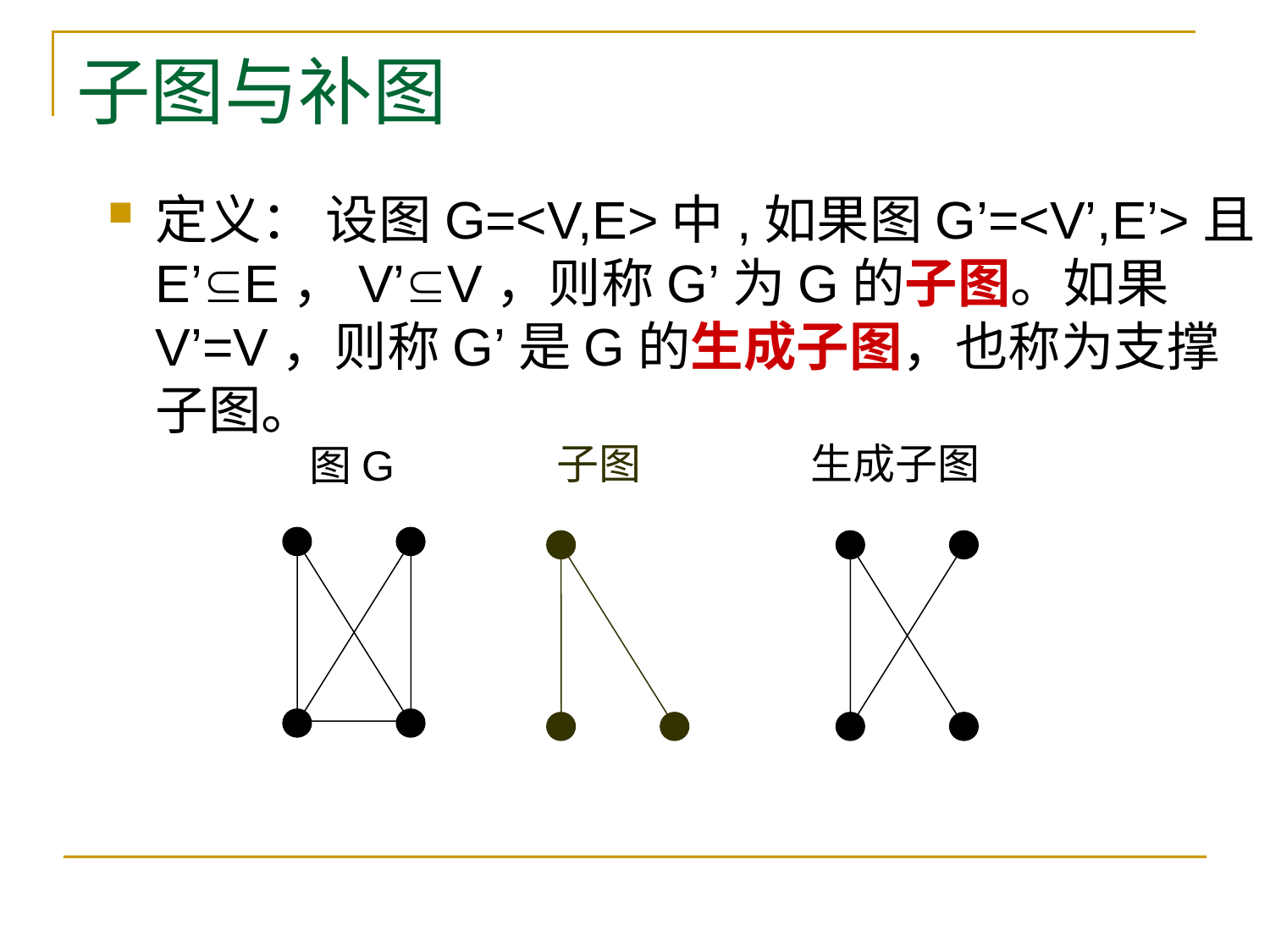

子图与补图
定义： 设图G=<V,E>中,如果图G’=<V’,E’>且E’⊆E，V’⊆V，则称G’为G的子图。如果V’=V，则称G’是G的生成子图，也称为支撑子图。
子图
生成子图
  图G